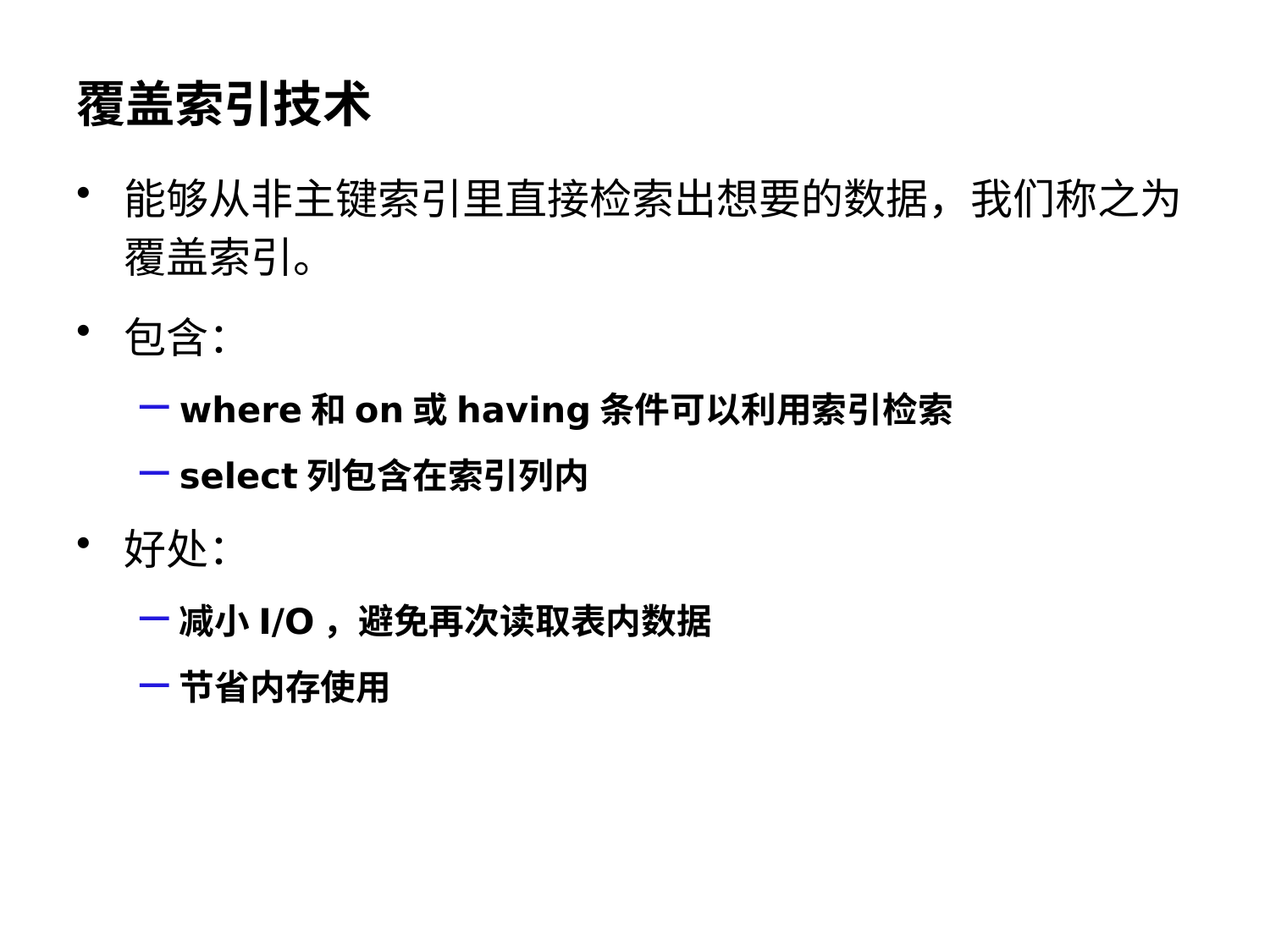

# 覆盖索引技术
能够从非主键索引里直接检索出想要的数据，我们称之为覆盖索引。
包含：
where和on或having条件可以利用索引检索
select列包含在索引列内
好处：
减小I/O，避免再次读取表内数据
节省内存使用